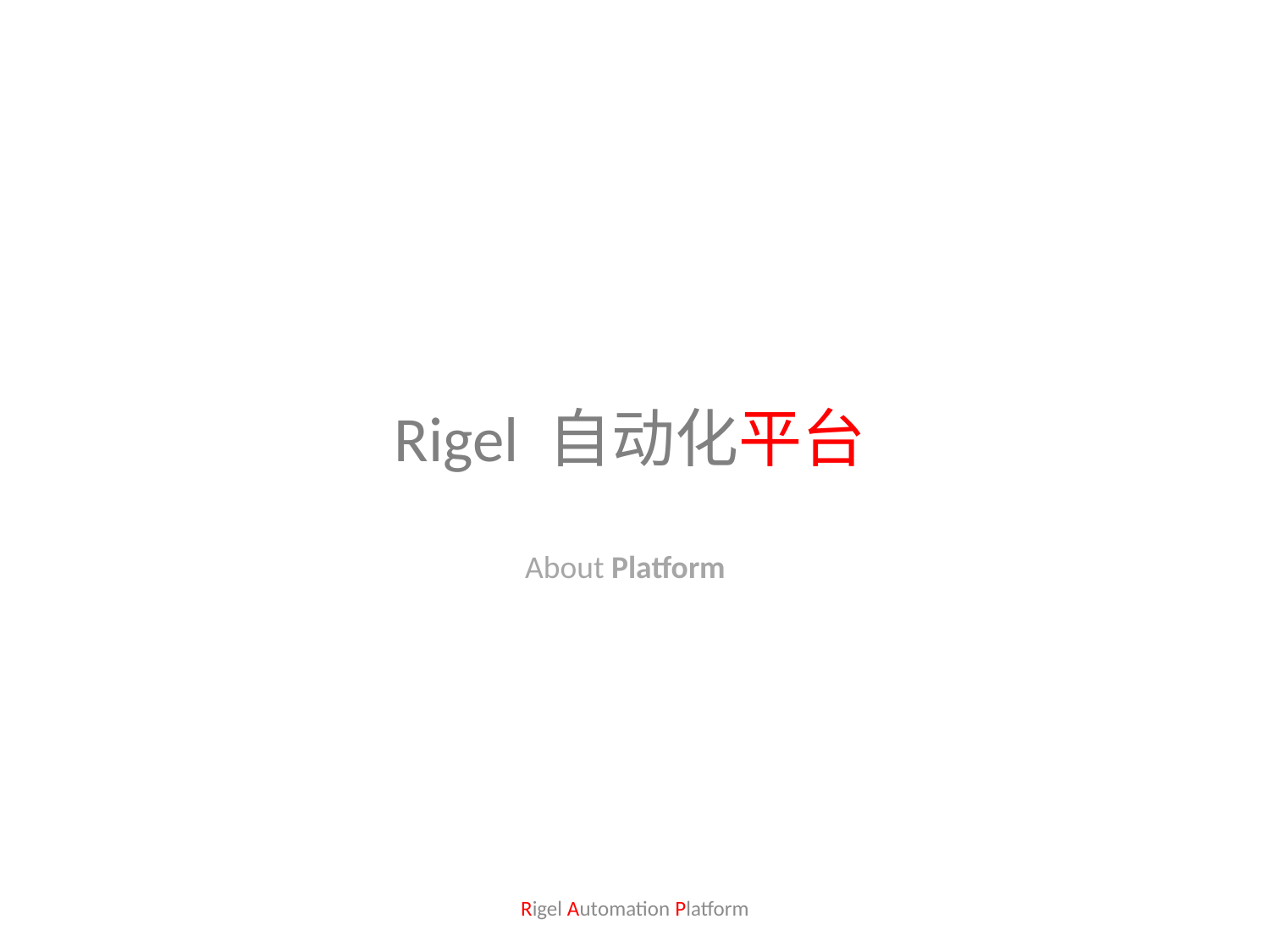

# Rigel 自动化平台
第一章
第二章
About Platform
Rigel Automation Platform